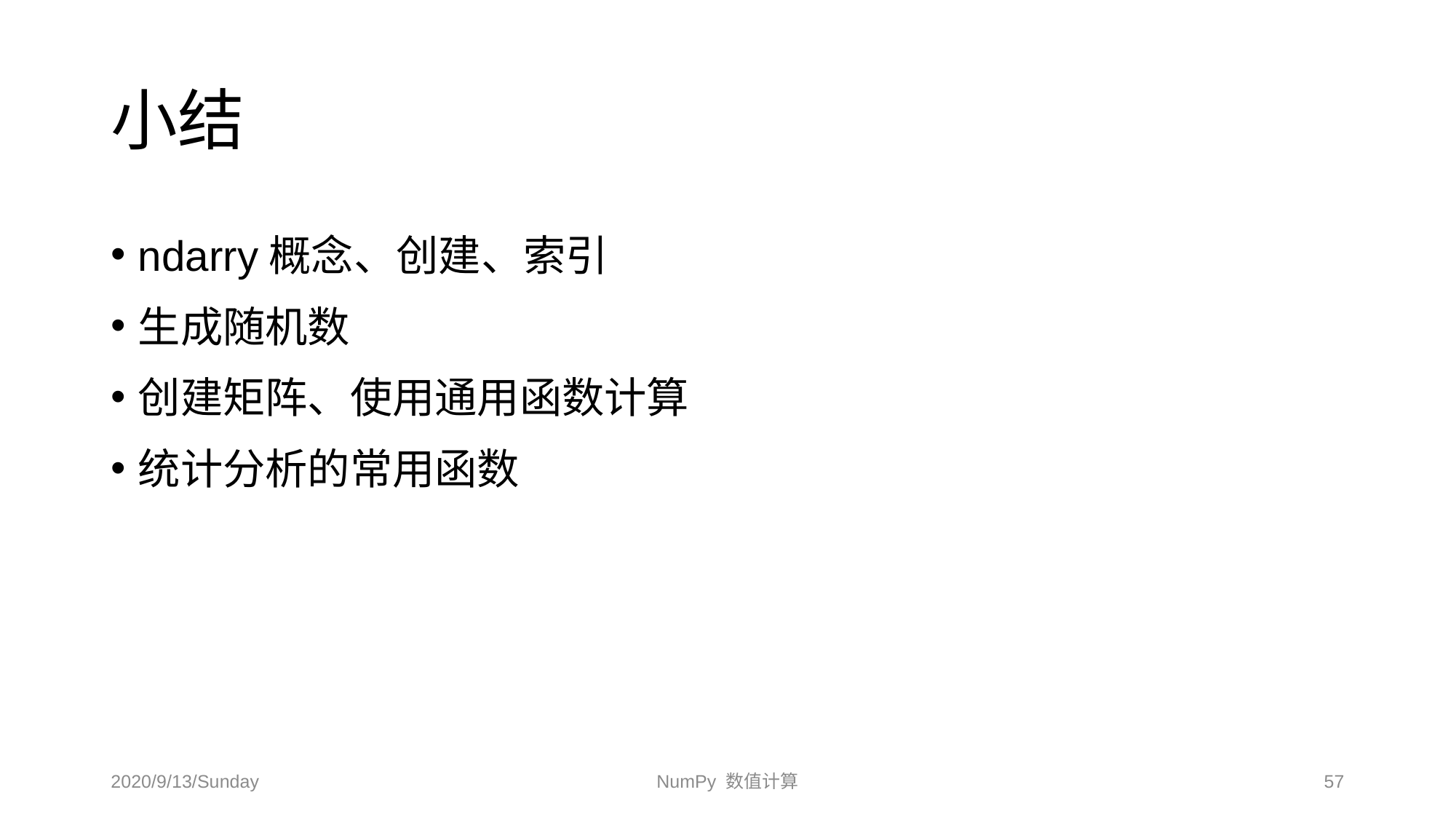

# 小结
ndarry概念、创建、索引
生成随机数
创建矩阵、使用通用函数计算
统计分析的常用函数
2020/9/13/Sunday
NumPy 数值计算
57